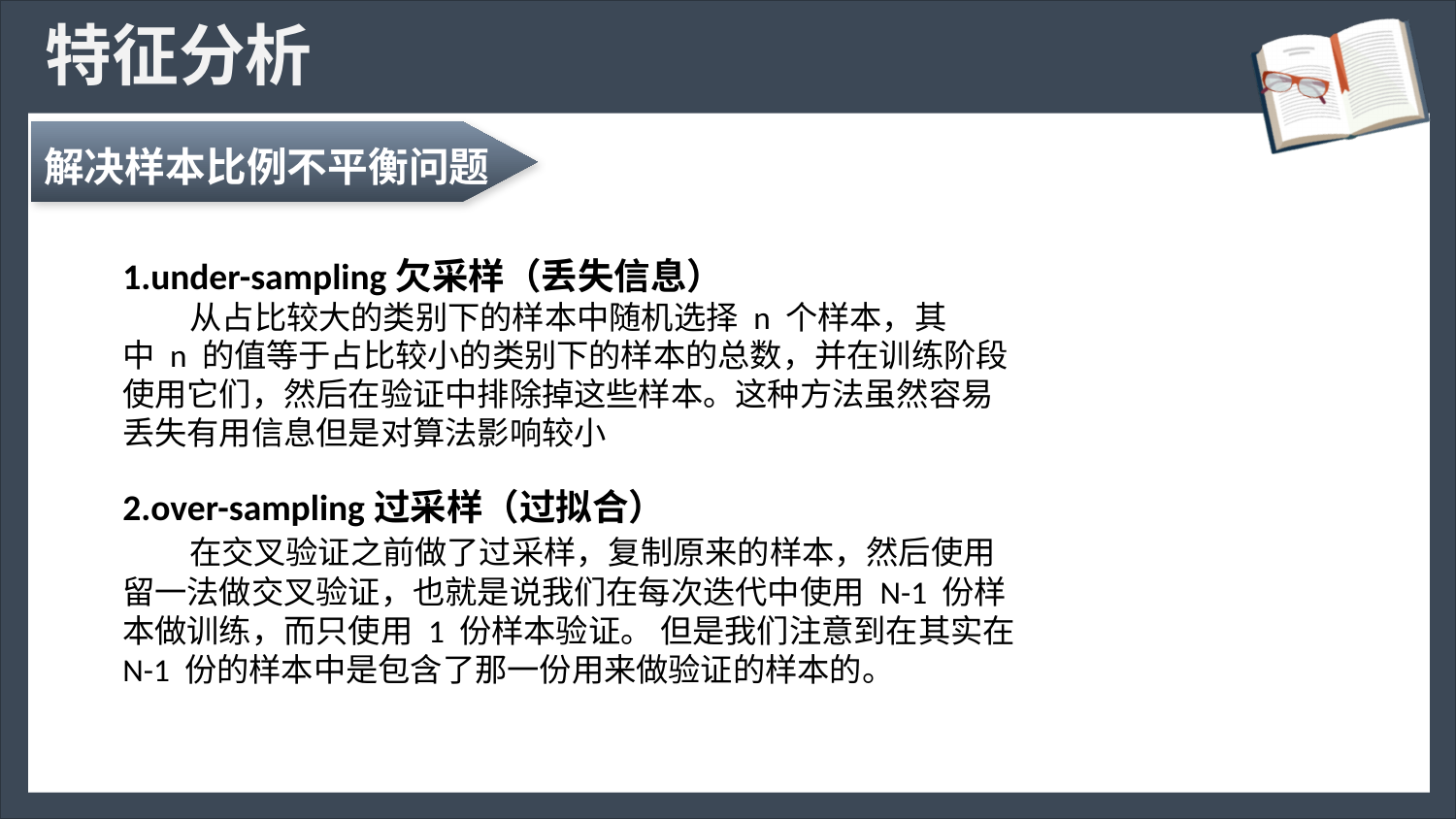

# 特征分析
解决样本比例不平衡问题
1.under-sampling欠采样（丢失信息）
          从占比较大的类别下的样本中随机选择 n 个样本，其中 n 的值等于占比较小的类别下的样本的总数，并在训练阶段使用它们，然后在验证中排除掉这些样本。这种方法虽然容易丢失有用信息但是对算法影响较小

2.over-sampling过采样（过拟合）
       在交叉验证之前做了过采样，复制原来的样本，然后使用留一法做交叉验证，也就是说我们在每次迭代中使用 N-1 份样本做训练，而只使用 1 份样本验证。 但是我们注意到在其实在 N-1 份的样本中是包含了那一份用来做验证的样本的。